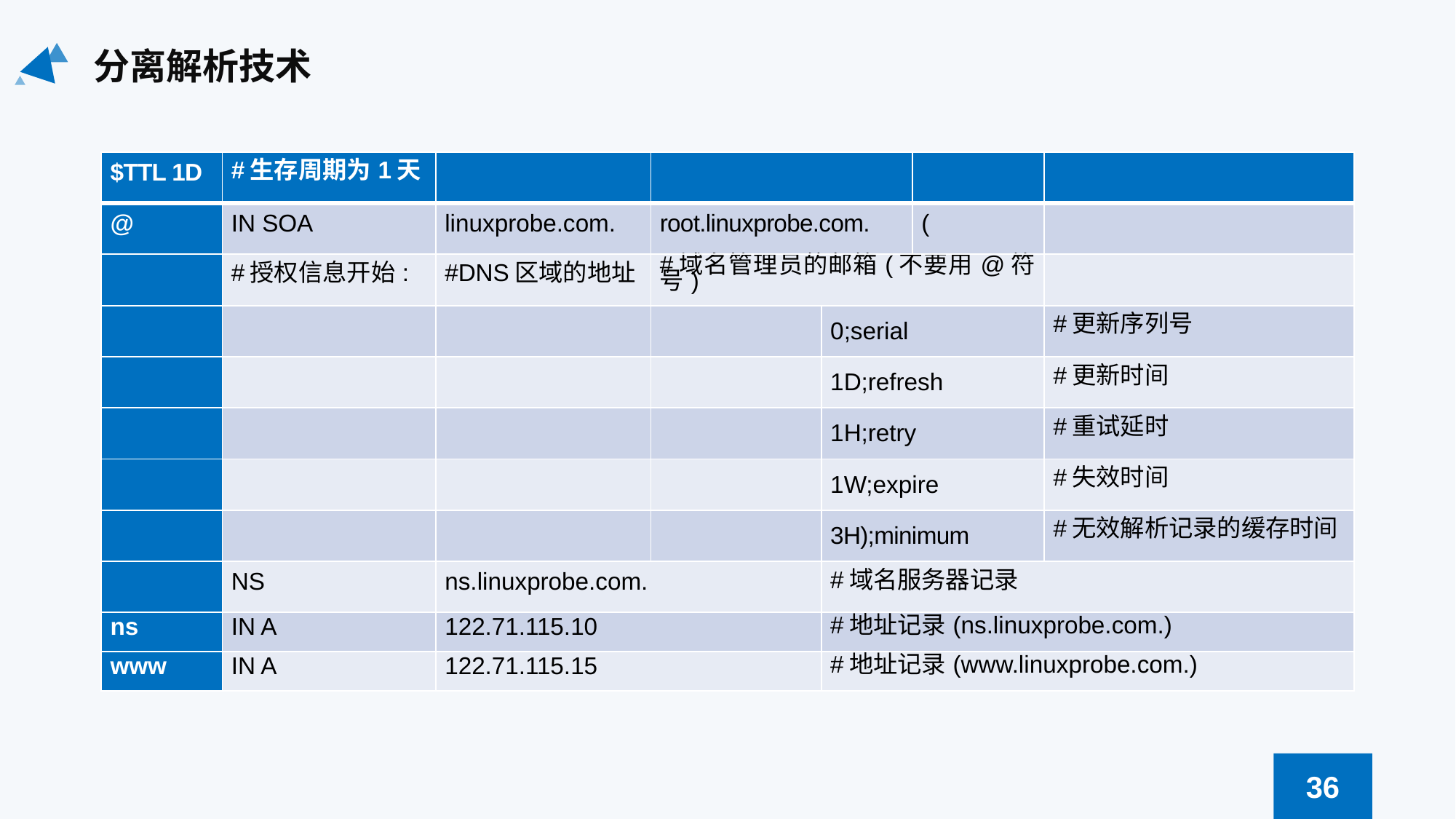

分离解析技术

| $TTL 1D | #生存周期为1天 |  |  |  |  |  |
| --- | --- | --- | --- | --- | --- | --- |
| @ | IN SOA | linuxprobe.com. | root.linuxprobe.com. |  | ( |  |
|  | #授权信息开始: | #DNS区域的地址 | #域名管理员的邮箱(不要用@符号) |  |  |  |
|  |  |  |  | 0;serial | 0;serial | #更新序列号 |
|  |  |  |  | 1D;refresh | 1D;refresh | #更新时间 |
|  |  |  |  | 1H;retry | 1H;retry | #重试延时 |
|  |  |  |  | 1W;expire | 1W;expire | #失效时间 |
|  |  |  |  | 3H);minimum | 3H);minimum | #无效解析记录的缓存时间 |
|  | NS | ns.linuxprobe.com. |  | #域名服务器记录 | #域名服务器记录 |  |
| ns | IN A | 122.71.115.10 |  | #地址记录(ns.linuxprobe.com.) | #地址记录(ns.linuxprobe.com.) |  |
| www | IN A | 122.71.115.15 |  | #地址记录(www.linuxprobe.com.) | #地址记录(www.linuxprobe.com.) |  |

36